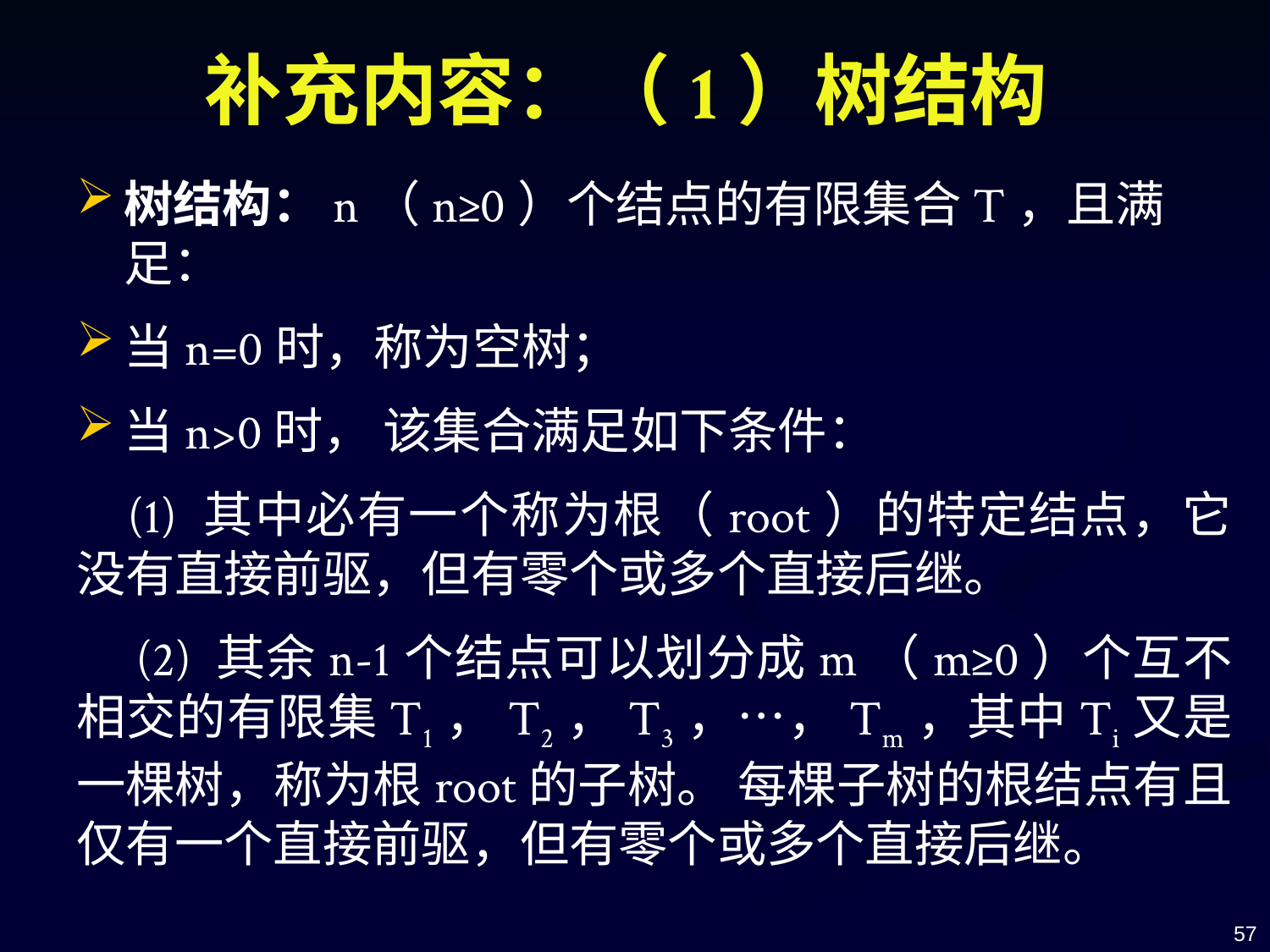

# 补充内容：（1）树结构
树结构：n（n≥0）个结点的有限集合T，且满足：
当n=0时，称为空树；
当n>0时， 该集合满足如下条件：
    (1) 其中必有一个称为根（root）的特定结点，它没有直接前驱，但有零个或多个直接后继。
     (2) 其余n-1个结点可以划分成m（m≥0）个互不相交的有限集T1，T2，T3，…，Tm，其中Ti又是一棵树，称为根root的子树。 每棵子树的根结点有且仅有一个直接前驱，但有零个或多个直接后继。

57